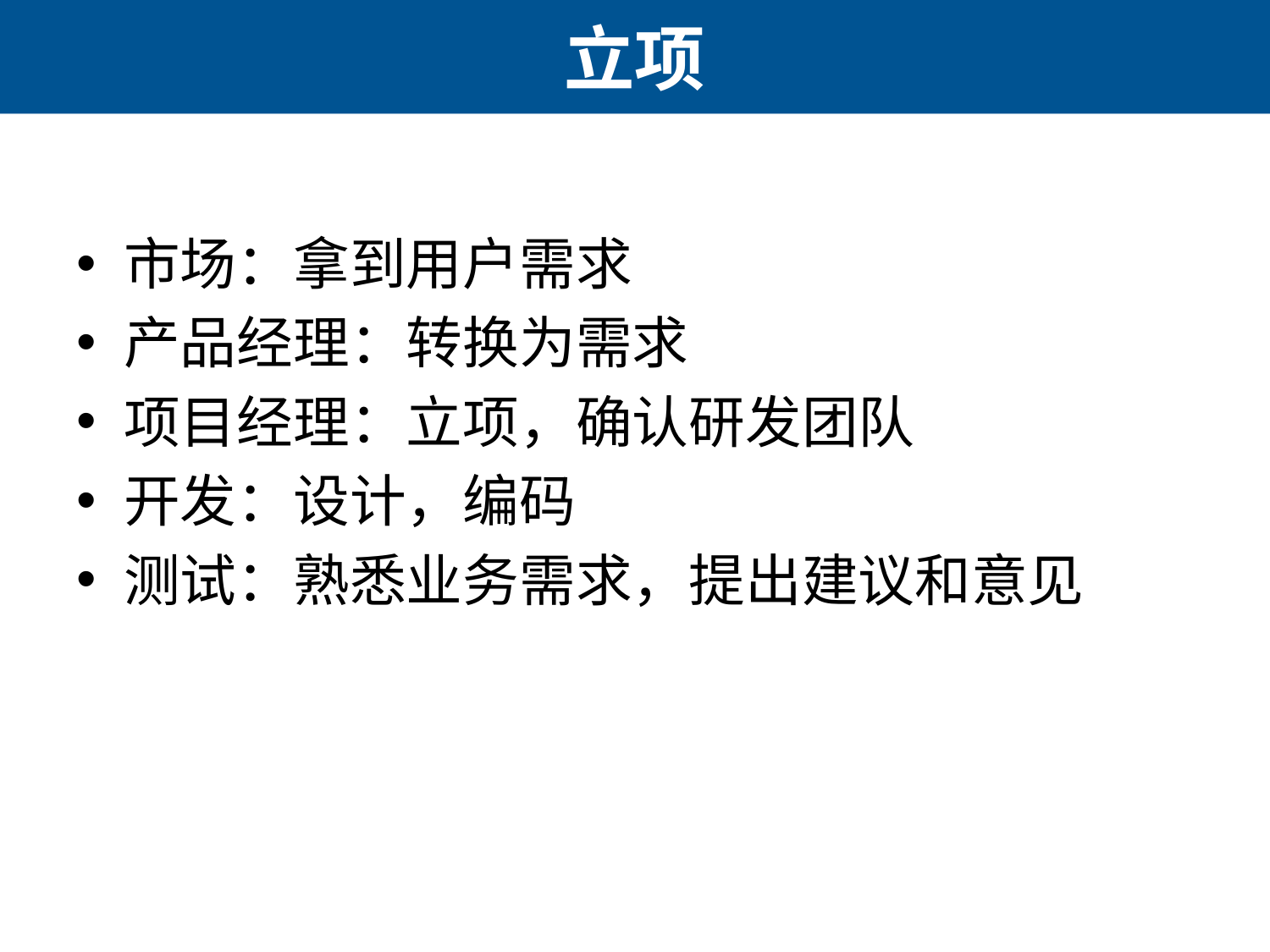

# 立项
市场：拿到用户需求
产品经理：转换为需求
项目经理：立项，确认研发团队
开发：设计，编码
测试：熟悉业务需求，提出建议和意见